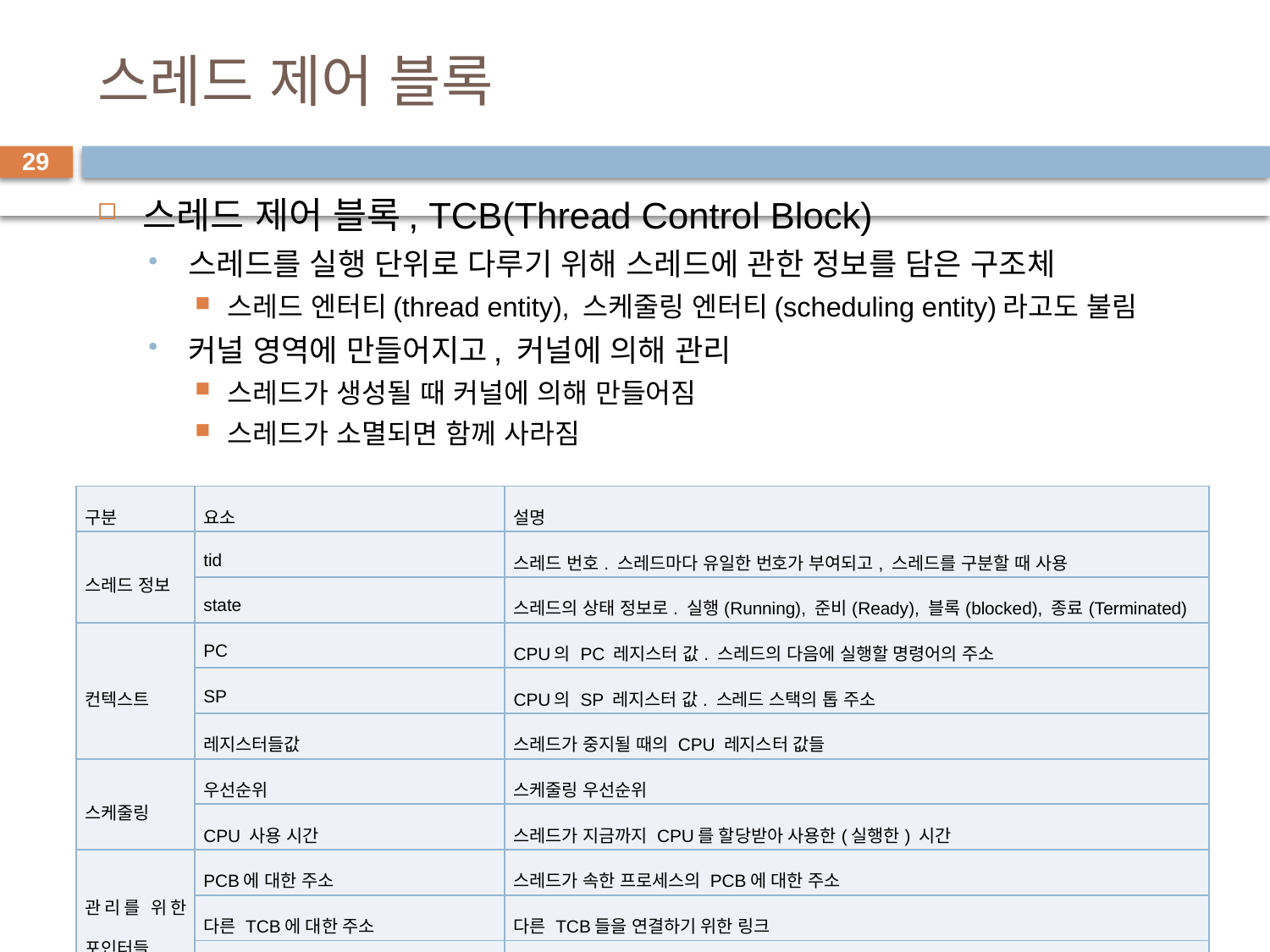

# 스레드 제어 블록
29
스레드 제어 블록, TCB(Thread Control Block)
스레드를 실행 단위로 다루기 위해 스레드에 관한 정보를 담은 구조체
스레드 엔터티(thread entity), 스케줄링 엔터티(scheduling entity)라고도 불림
커널 영역에 만들어지고, 커널에 의해 관리
스레드가 생성될 때 커널에 의해 만들어짐
스레드가 소멸되면 함께 사라짐

| 구분 | 요소 | 설명 |
| --- | --- | --- |
| 스레드 정보 | tid | 스레드 번호. 스레드마다 유일한 번호가 부여되고, 스레드를 구분할 때 사용 |
|  | state | 스레드의 상태 정보로. 실행(Running), 준비(Ready), 블록(blocked), 종료(Terminated) |
| 컨텍스트 | PC | CPU의 PC 레지스터 값. 스레드의 다음에 실행할 명령어의 주소 |
|  | SP | CPU의 SP 레지스터 값. 스레드 스택의 톱 주소 |
|  | 레지스터들값 | 스레드가 중지될 때의 CPU 레지스터 값들 |
| 스케줄링 | 우선순위 | 스케줄링 우선순위 |
|  | CPU 사용 시간 | 스레드가 지금까지 CPU를 할당받아 사용한(실행한) 시간 |
| 관리를 위한 포인터들 | PCB에 대한 주소 | 스레드가 속한 프로세스의 PCB에 대한 주소 |
|  | 다른 TCB에 대한 주소 | 다른 TCB들을 연결하기 위한 링크 |
|  | I/O wait 리스트/준비 스레드 리스트 | 스레드 스케줄링을 위한 링크 |